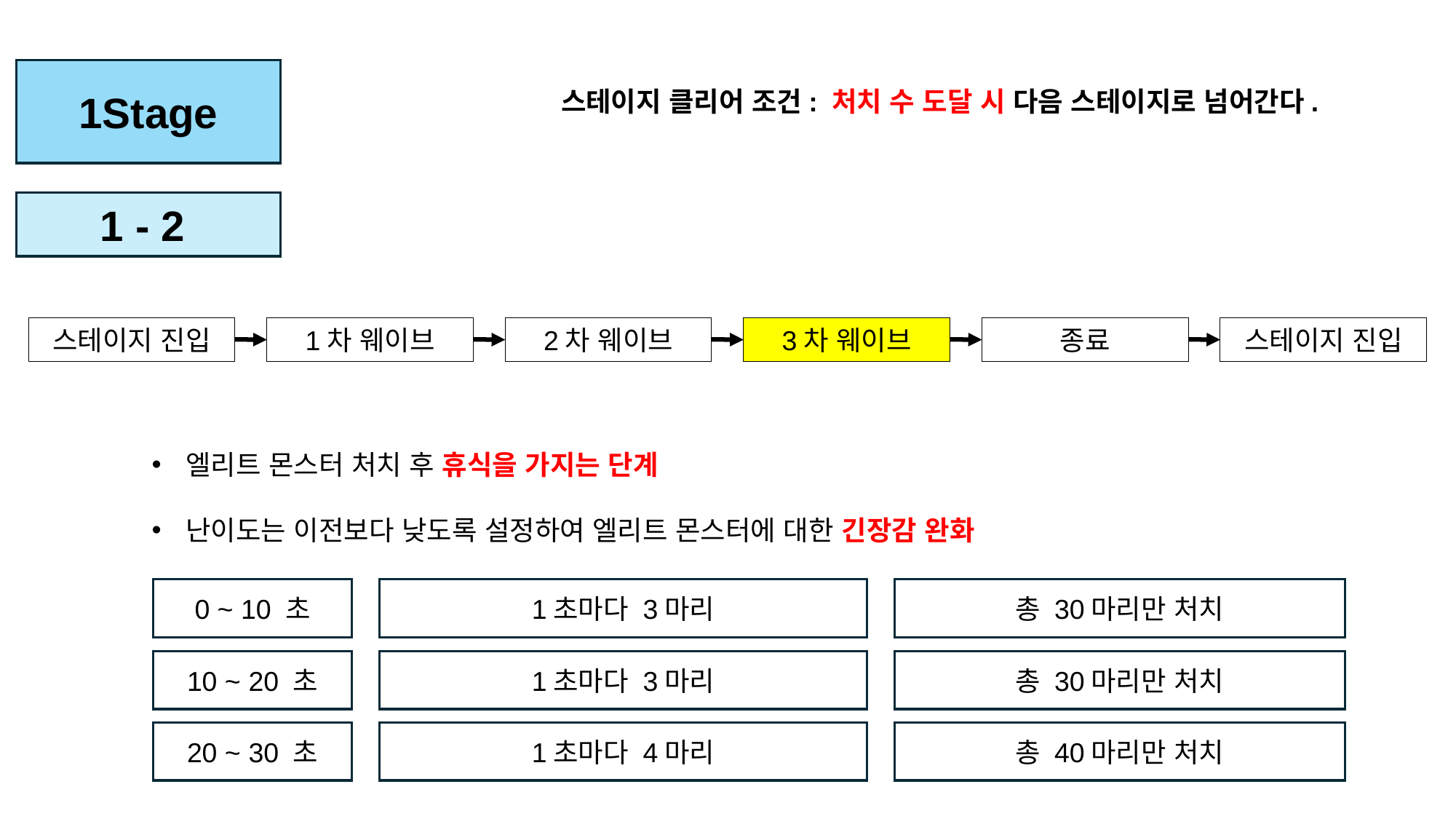

1Stage
스테이지 클리어 조건: 처치 수 도달 시 다음 스테이지로 넘어간다.
1 - 2
스테이지 진입
1차 웨이브
2차 웨이브
3차 웨이브
종료
스테이지 진입
엘리트 몬스터 처치 후 휴식을 가지는 단계
난이도는 이전보다 낮도록 설정하여 엘리트 몬스터에 대한 긴장감 완화
0 ~ 10 초
1초마다 3마리
총 30마리만 처치
1초마다 3마리
총 30마리만 처치
10 ~ 20 초
총 40마리만 처치
1초마다 4마리
20 ~ 30 초